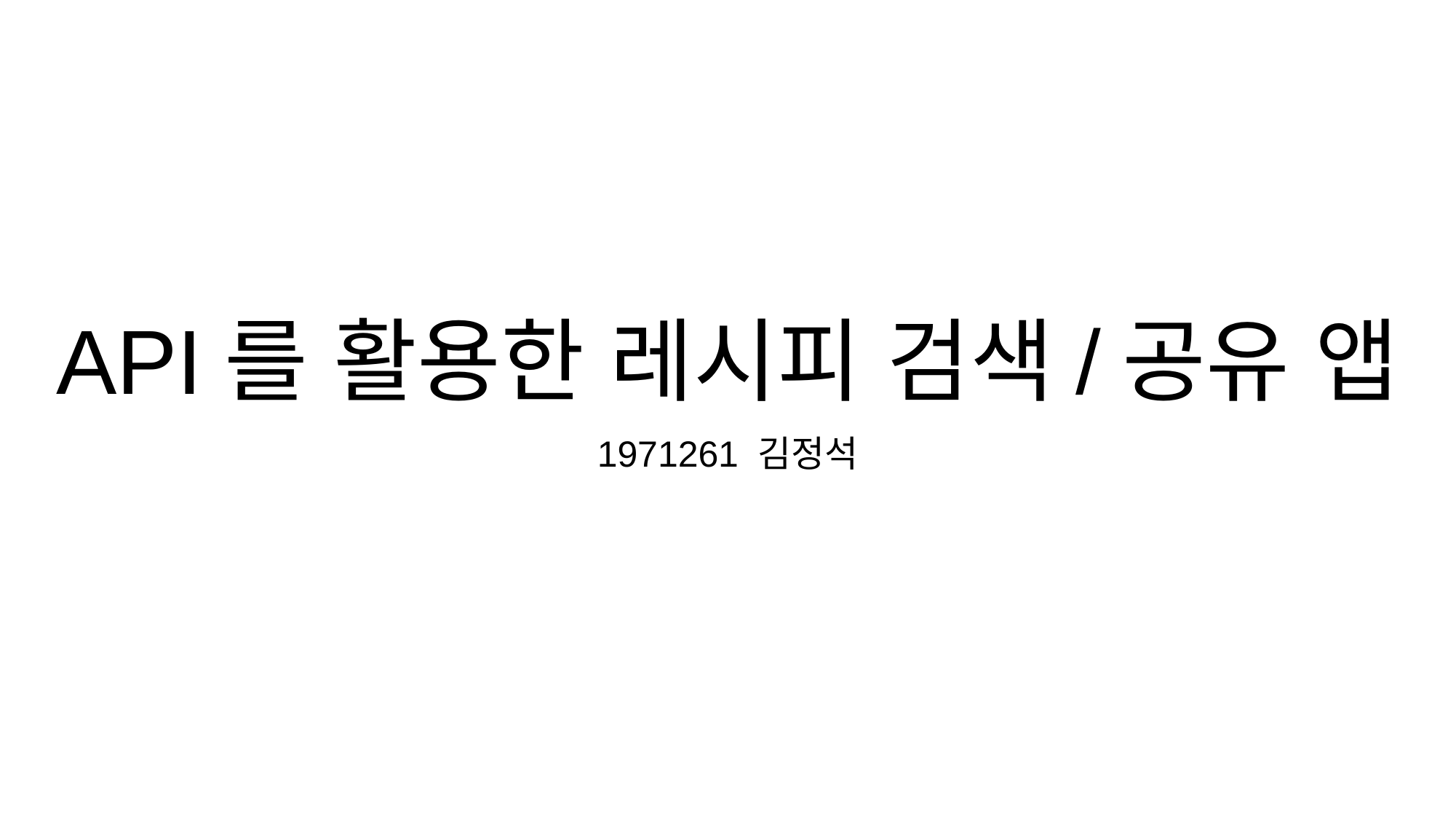

# API를 활용한 레시피 검색/공유 앱
1971261 김정석